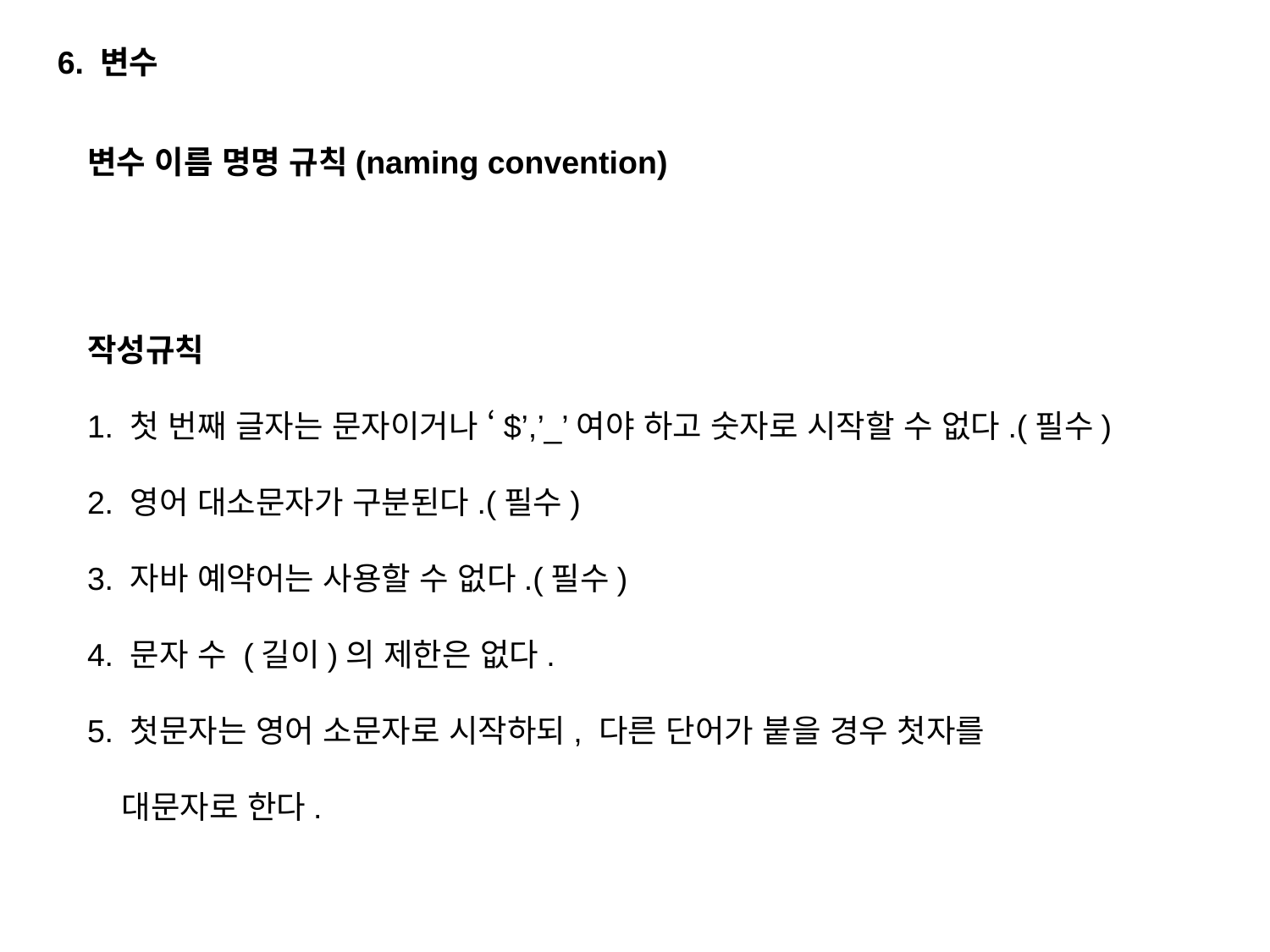

6. 변수
변수 이름 명명 규칙(naming convention)
작성규칙
1. 첫 번째 글자는 문자이거나 ‘$’,’_’여야 하고 숫자로 시작할 수 없다.(필수)
2. 영어 대소문자가 구분된다.(필수)
3. 자바 예약어는 사용할 수 없다.(필수)
4. 문자 수 (길이)의 제한은 없다.
5. 첫문자는 영어 소문자로 시작하되, 다른 단어가 붙을 경우 첫자를
   대문자로 한다.